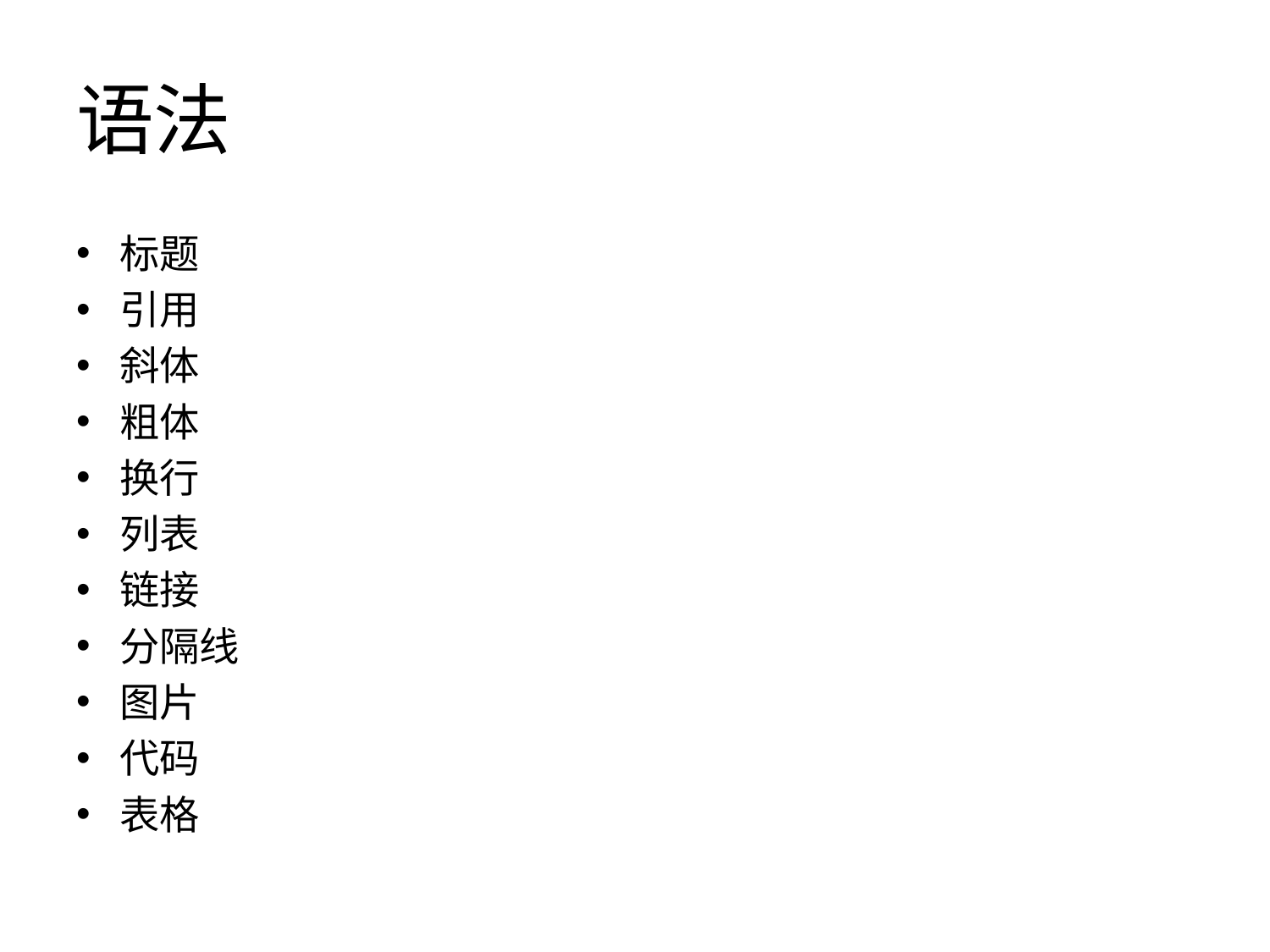

# 语法
标题
引用
斜体
粗体
换行
列表
链接
分隔线
图片
代码
表格